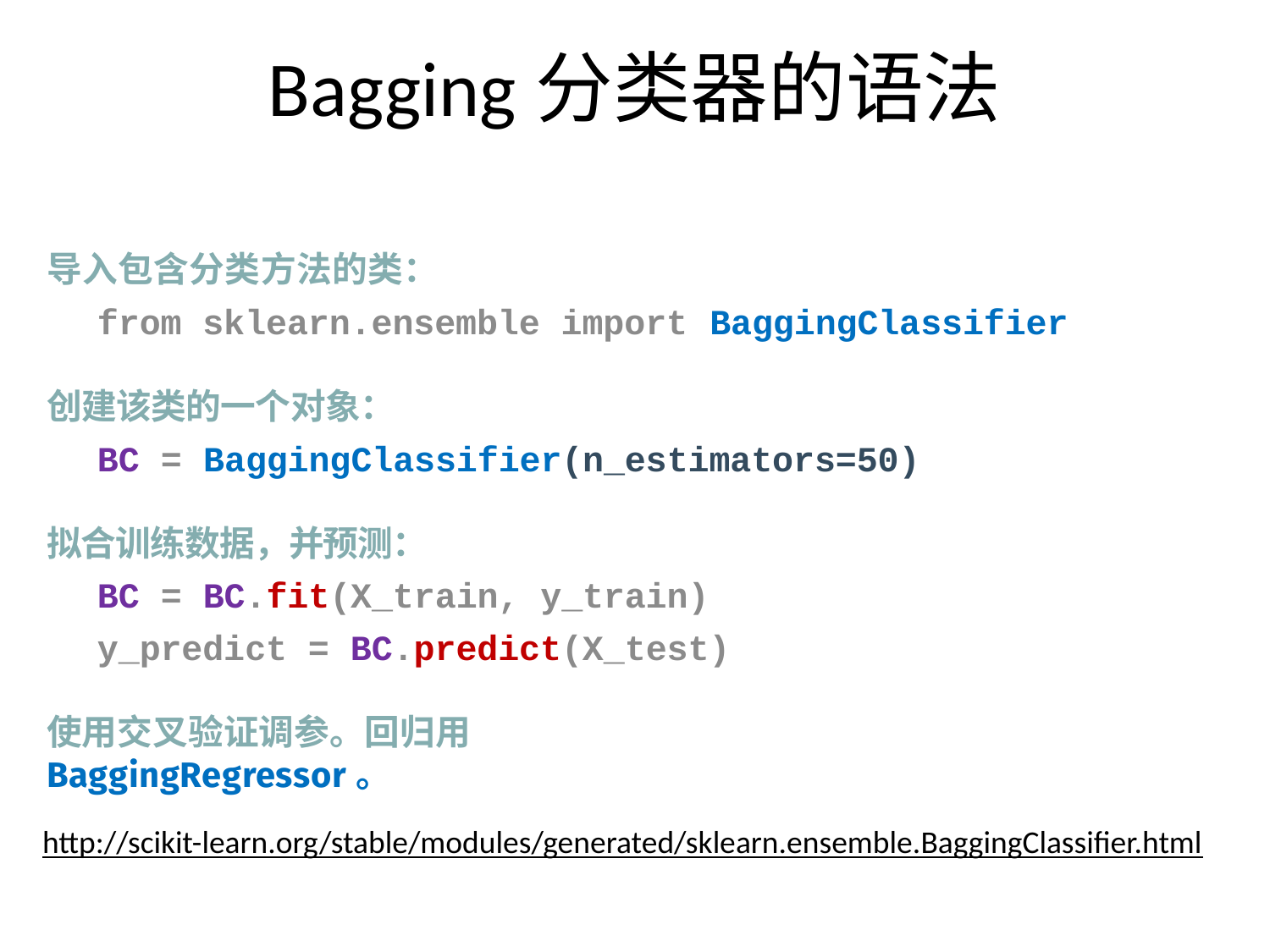

# Bagging分类器的语法
导入包含分类方法的类：
from sklearn.ensemble import BaggingClassifier

创建该类的一个对象：
BC = BaggingClassifier(n_estimators=50)

拟合训练数据，并预测：
BC = BC.fit(X_train, y_train)
y_predict = BC.predict(X_test)

使用交叉验证调参。回归用BaggingRegressor。
http://scikit-learn.org/stable/modules/generated/sklearn.ensemble.BaggingClassifier.html